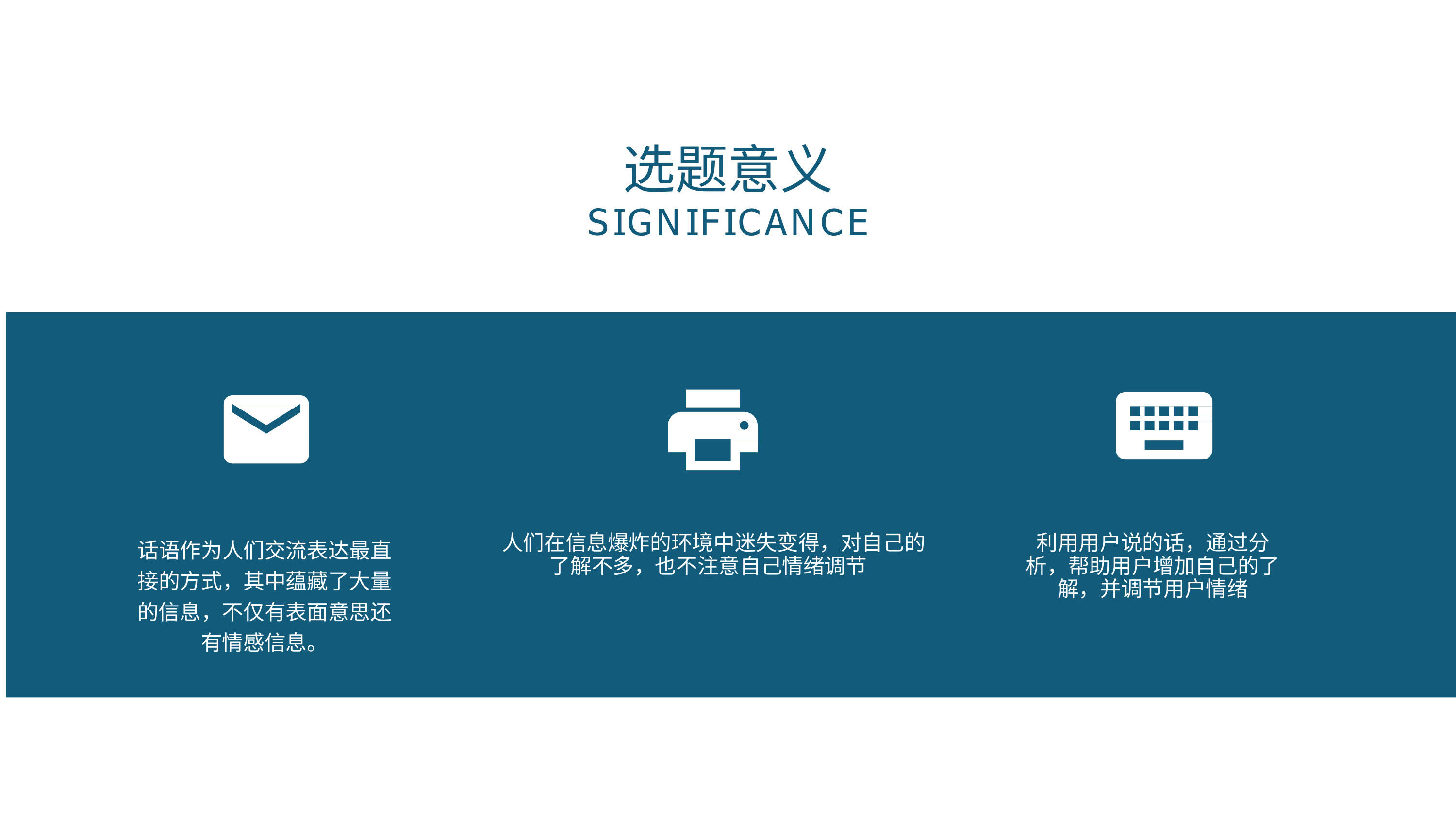

# 选题意义 SIGNIFICANCE

| 话语作为人们交流表达最直接的方式，其中蕴藏了大量的信息，不仅有表面意思还有情感信息。 | 人们在信息爆炸的环境中迷失变得，对自己的了解不多，也不注意自己情绪调节 | 利用用户说的话，通过分析，帮助用户增加自己的了解，并调节用户情绪 |
| --- | --- | --- |
|  |  |  |